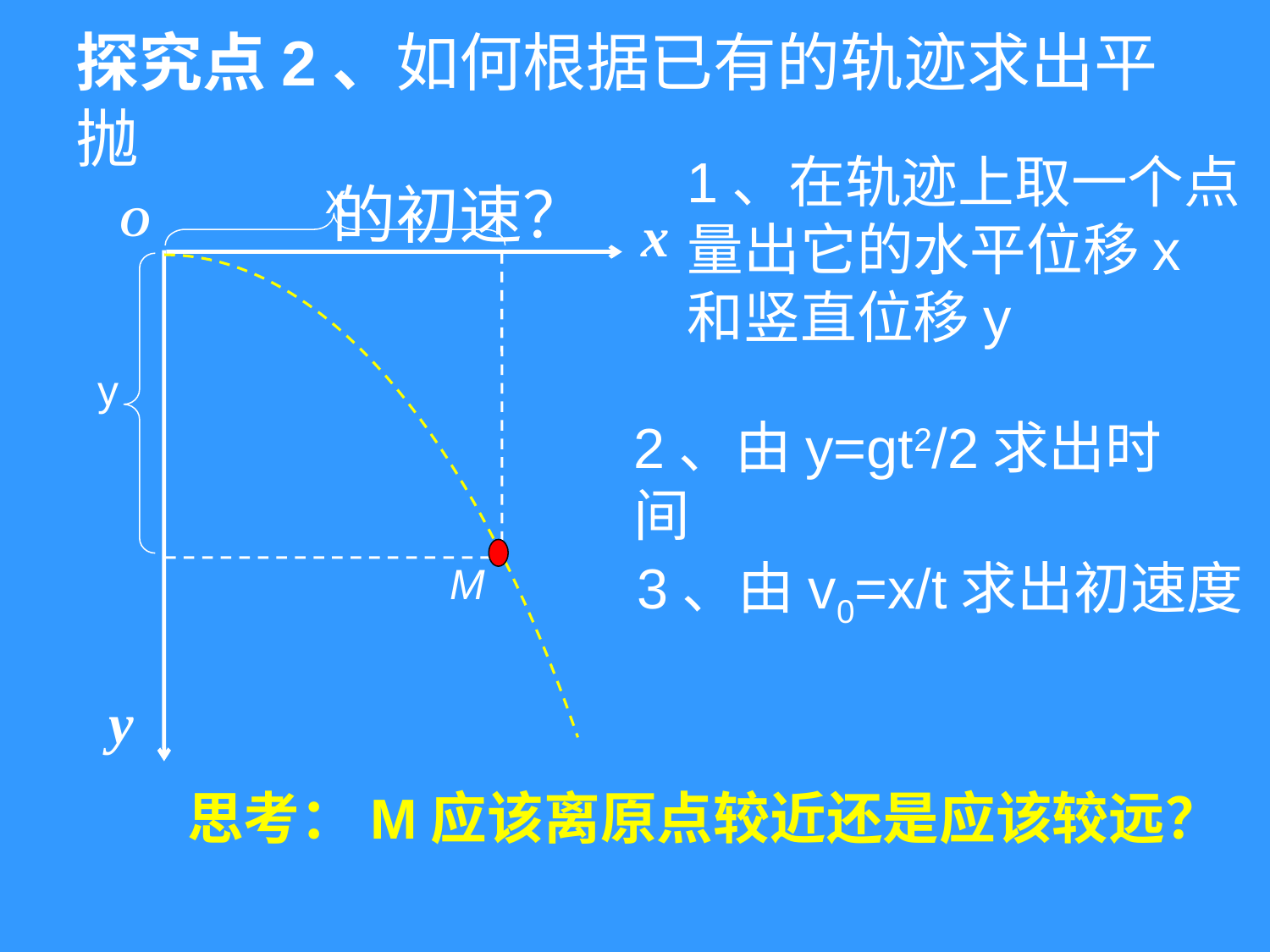

探究点2、如何根据已有的轨迹求出平抛
                 的初速？
1、在轨迹上取一个点量出它的水平位移x和竖直位移y

O
x

y

x

y

M
2、由y=gt2/2求出时间
3、由v0=x/t求出初速度
思考：M应该离原点较近还是应该较远？